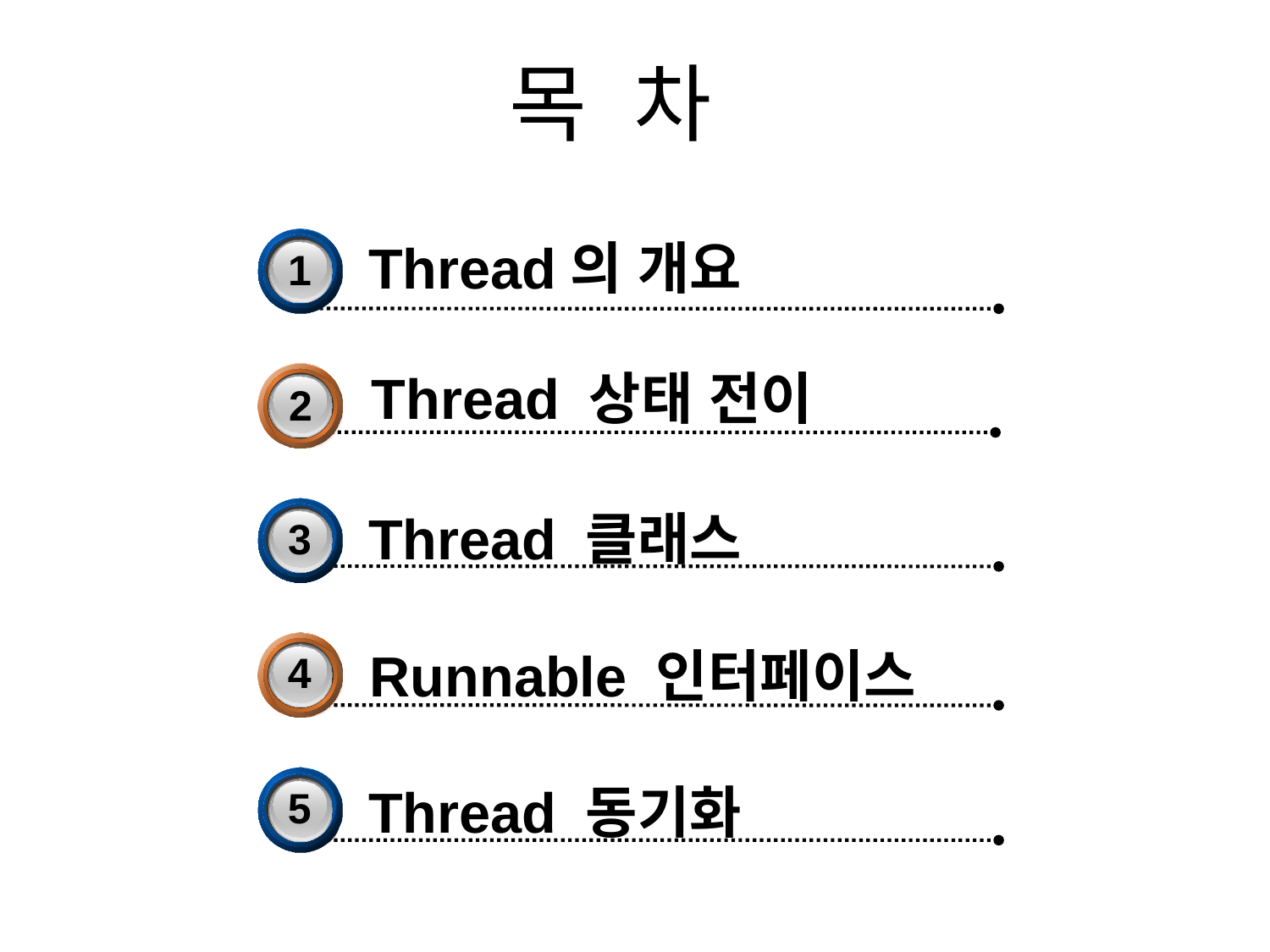

# 목  차
Thread의 개요

3

1

Thread 상태 전이

2

Thread 클래스

3

3

4
Runnable 인터페이스

3

5
Thread 동기화